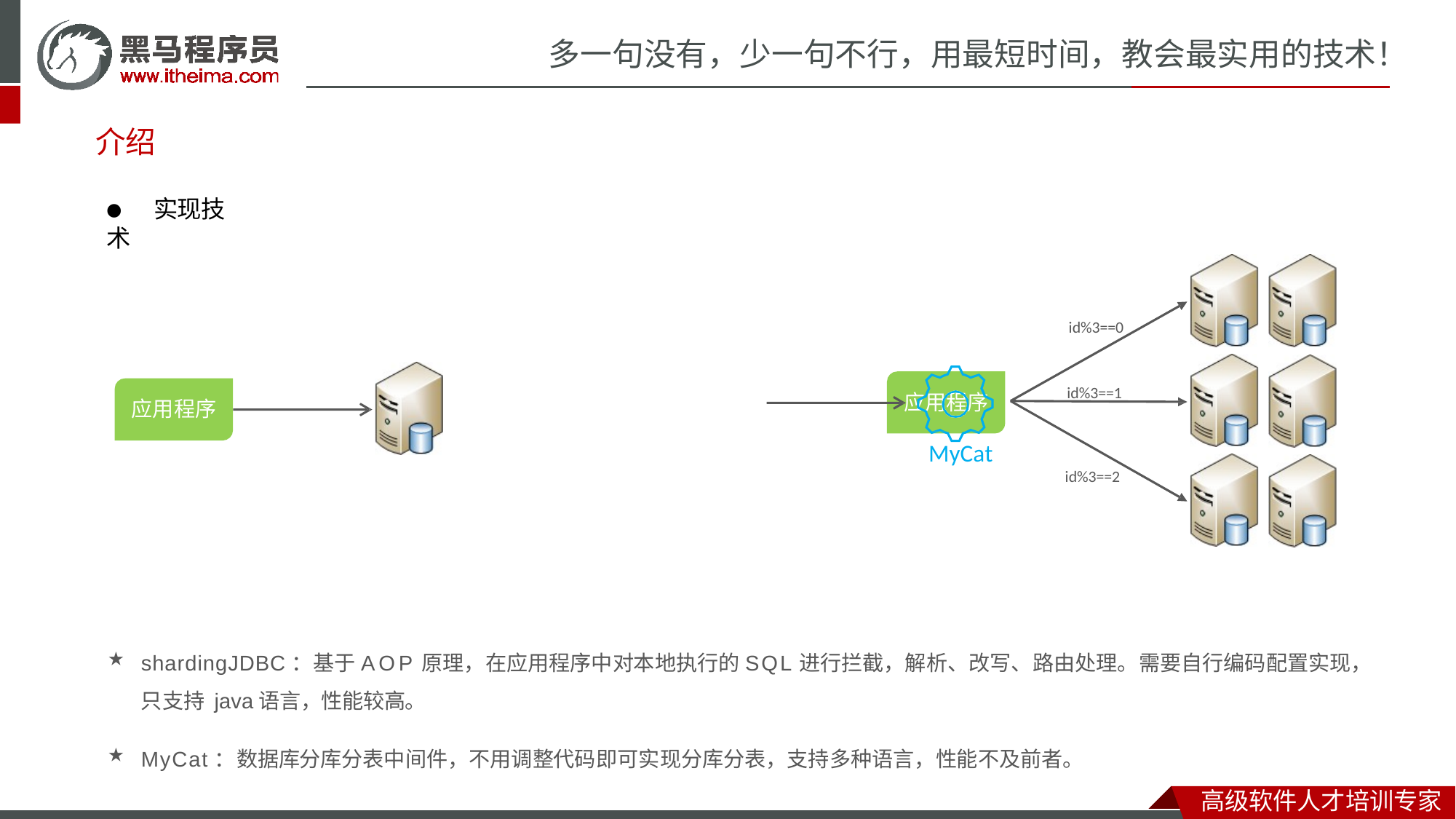

# 多一句没有，少一句不行，用最短时间，教会最实用的技术！

介绍
⚫	实现技术

id%3==0

id%3==1
应用程序

应用程序

MyCat

id%3==2
shardingJDBC：基于AOP原理，在应用程序中对本地执行的SQL进行拦截，解析、改写、路由处理。需要自行编码配置实现，只支持 java语言，性能较高。

MyCat：数据库分库分表中间件，不用调整代码即可实现分库分表，支持多种语言，性能不及前者。
高级软件人才培训专家